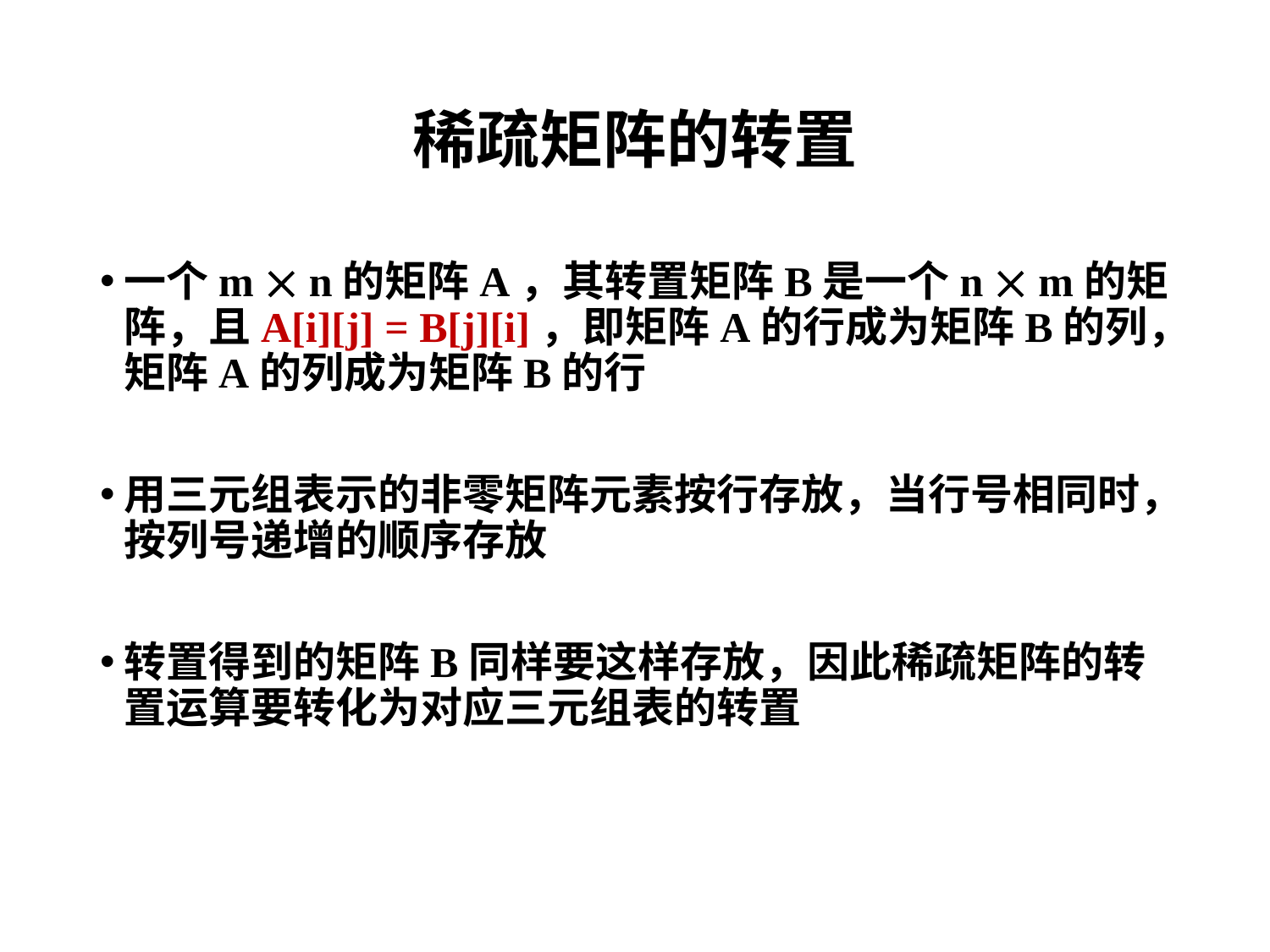

# 稀疏矩阵的转置
一个m × n的矩阵A，其转置矩阵B是一个n × m的矩阵，且A[i][j] = B[j][i]，即矩阵A的行成为矩阵B的列，矩阵A的列成为矩阵B的行

用三元组表示的非零矩阵元素按行存放，当行号相同时，按列号递增的顺序存放

转置得到的矩阵B同样要这样存放，因此稀疏矩阵的转置运算要转化为对应三元组表的转置